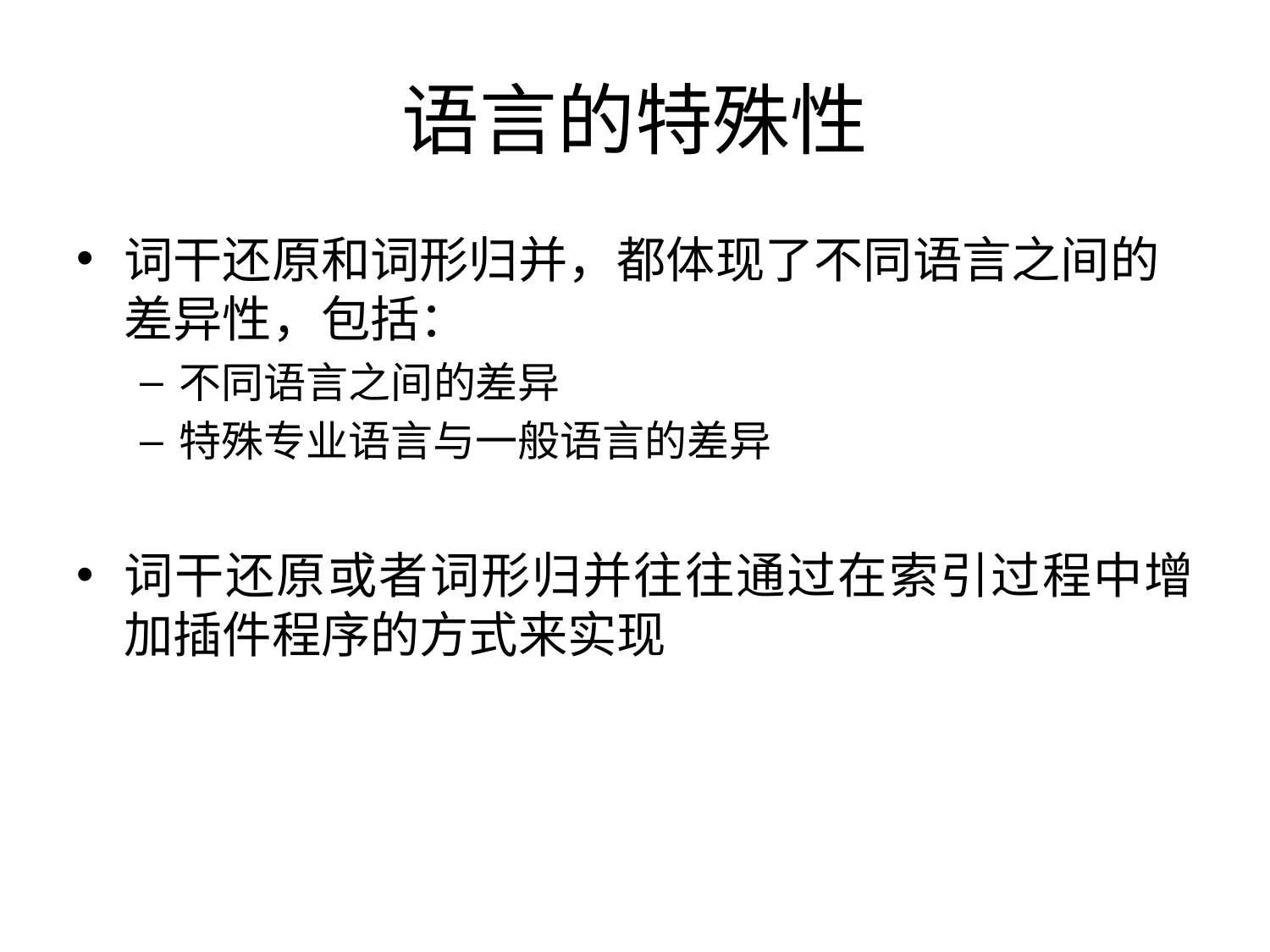

# 语言的特殊性
词干还原和词形归并，都体现了不同语言之间的差异性，包括：
不同语言之间的差异
特殊专业语言与一般语言的差异

词干还原或者词形归并往往通过在索引过程中增加插件程序的方式来实现